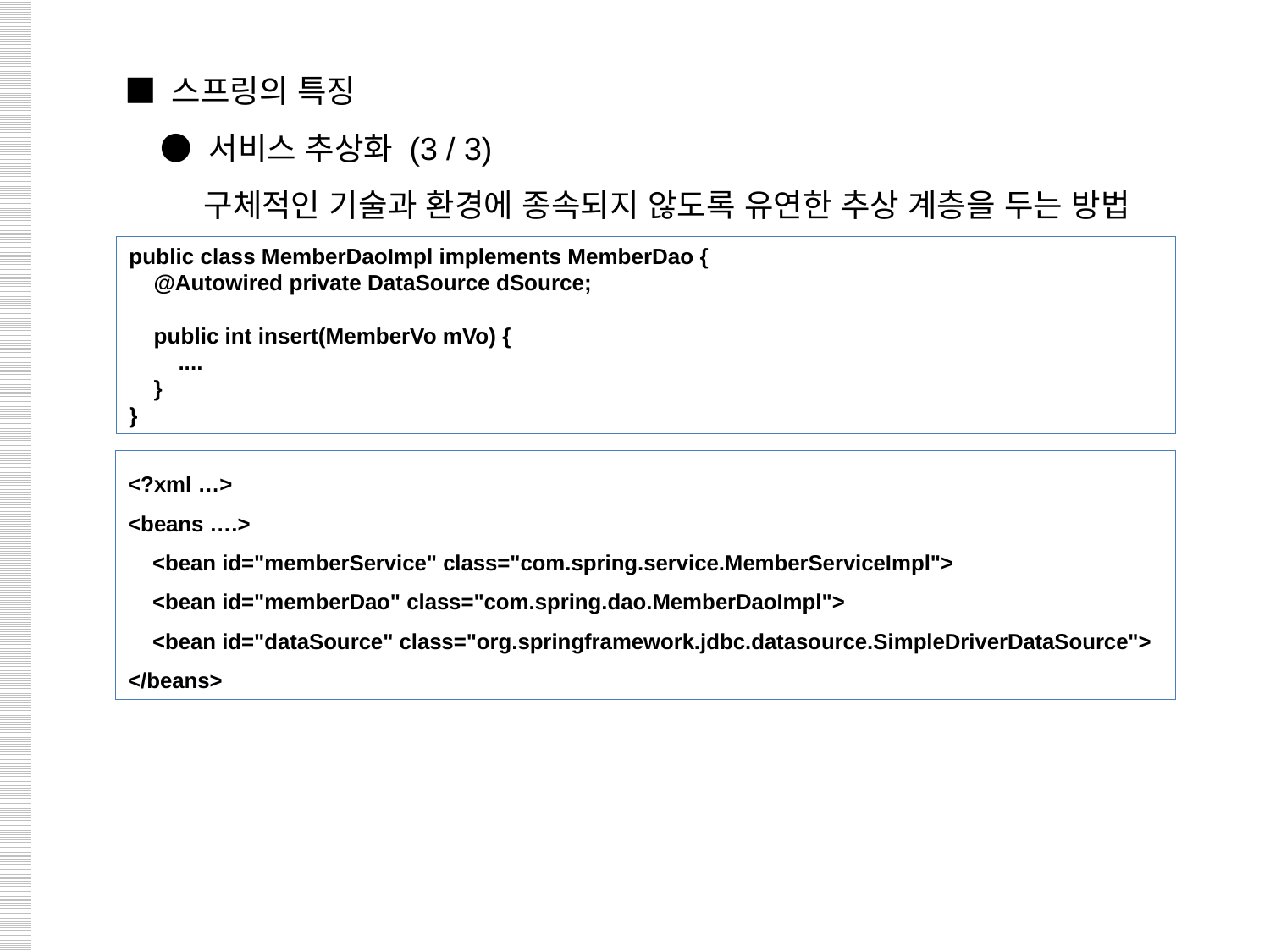

■ 스프링의 특징
    ● 서비스 추상화 (3 / 3)
        구체적인 기술과 환경에 종속되지 않도록 유연한 추상 계층을 두는 방법
public class MemberDaoImpl implements MemberDao {
    @Autowired private DataSource dSource;

    public int insert(MemberVo mVo) {
        ....
    }
}
<?xml …>
<beans ….>
    <bean id="memberService" class="com.spring.service.MemberServiceImpl">
    <bean id="memberDao" class="com.spring.dao.MemberDaoImpl">
    <bean id="dataSource" class="org.springframework.jdbc.datasource.SimpleDriverDataSource">
</beans>